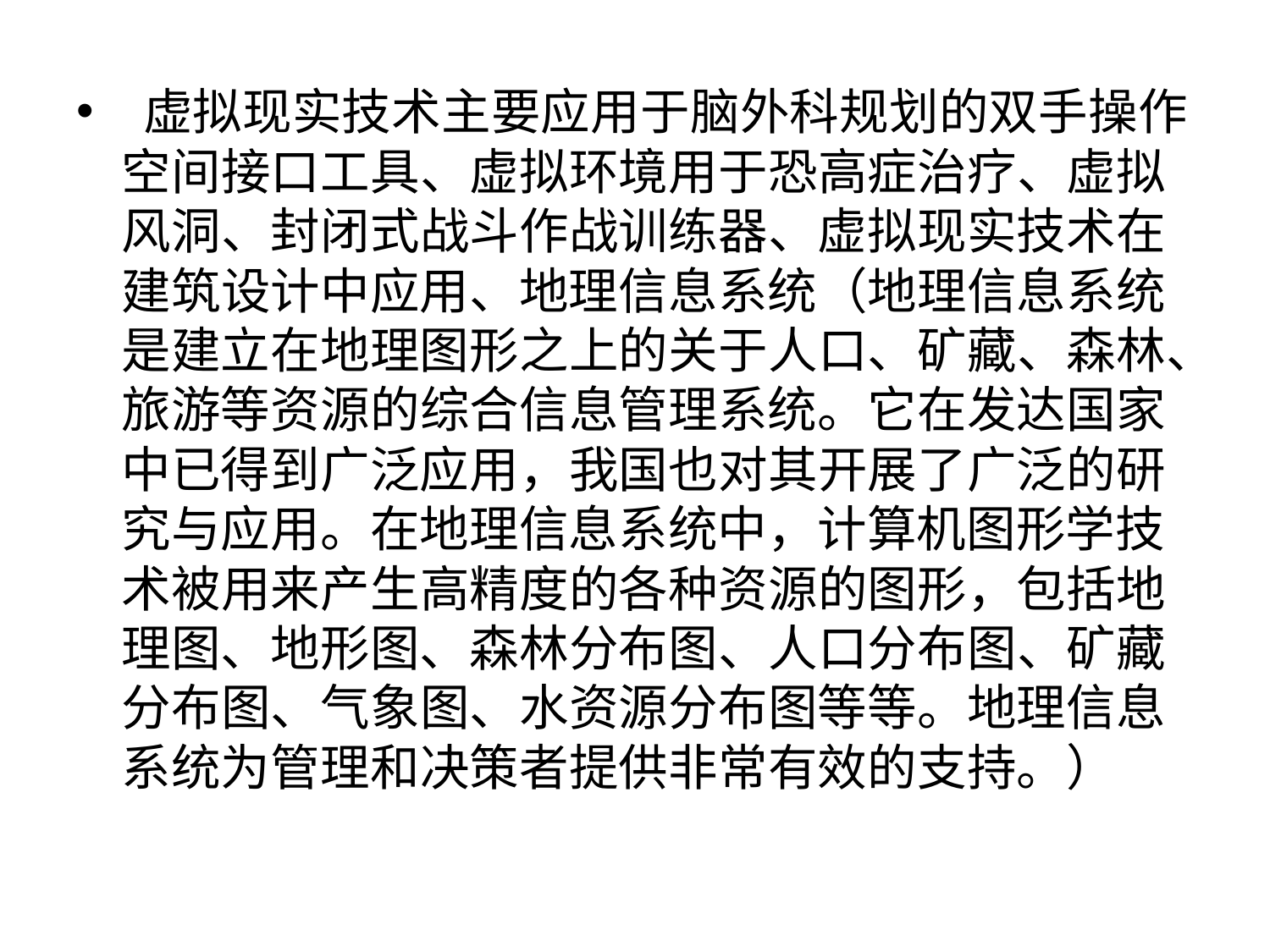

虚拟现实技术主要应用于脑外科规划的双手操作空间接口工具、虚拟环境用于恐高症治疗、虚拟风洞、封闭式战斗作战训练器、虚拟现实技术在建筑设计中应用、地理信息系统（地理信息系统是建立在地理图形之上的关于人口、矿藏、森林、旅游等资源的综合信息管理系统。它在发达国家中已得到广泛应用，我国也对其开展了广泛的研究与应用。在地理信息系统中，计算机图形学技术被用来产生高精度的各种资源的图形，包括地理图、地形图、森林分布图、人口分布图、矿藏分布图、气象图、水资源分布图等等。地理信息系统为管理和决策者提供非常有效的支持。）